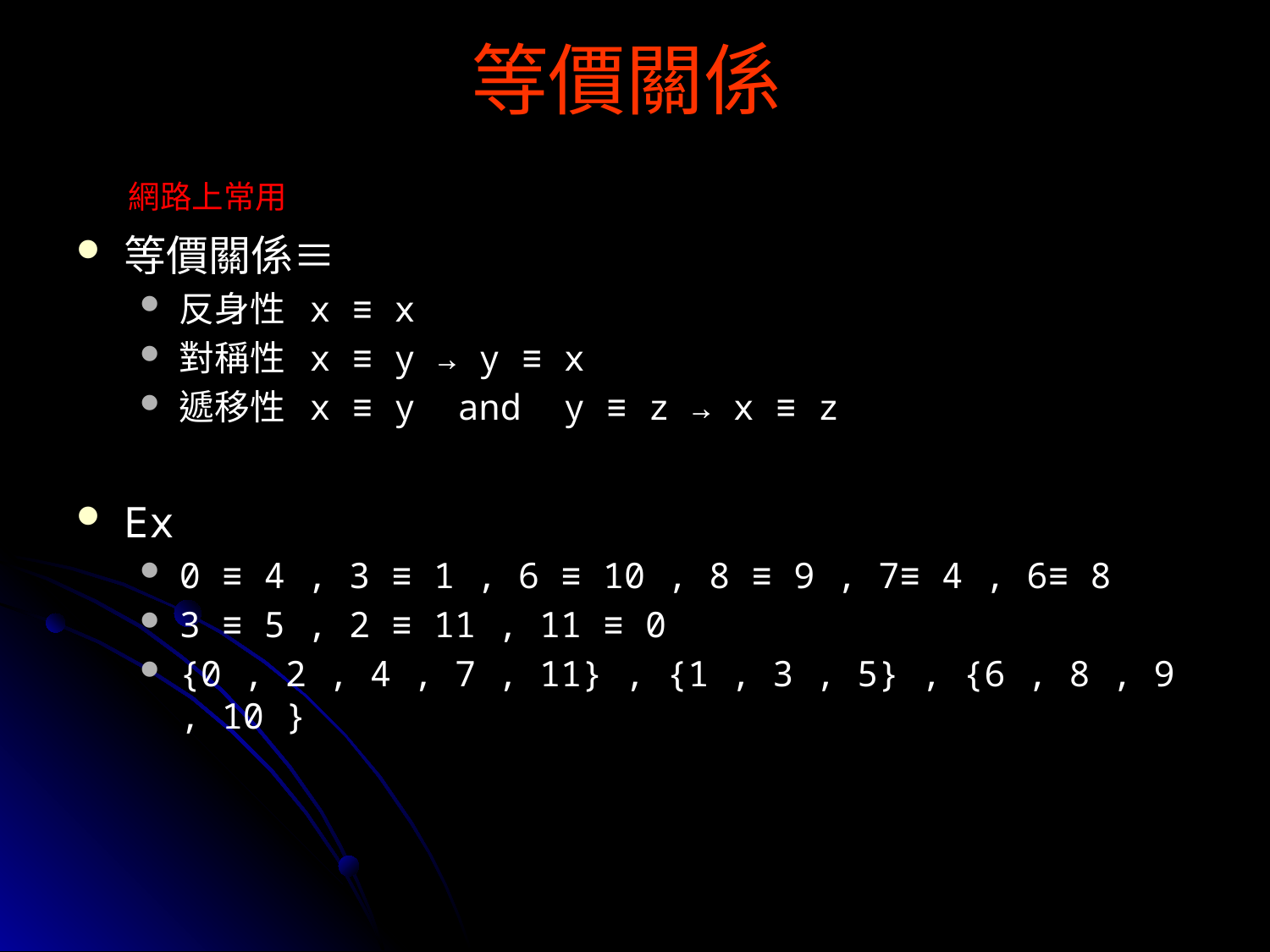

# 等價關係
網路上常用
等價關係≡
反身性  x ≡ x
對稱性  x ≡ y → y ≡ x
遞移性  x ≡ y  and  y ≡ z → x ≡ z

Ex
0 ≡ 4 , 3 ≡ 1 , 6 ≡ 10 , 8 ≡ 9 , 7≡ 4 , 6≡ 8
3 ≡ 5 , 2 ≡ 11 , 11 ≡ 0
{0 , 2 , 4 , 7 , 11} , {1 , 3 , 5} , {6 , 8 , 9 , 10 }